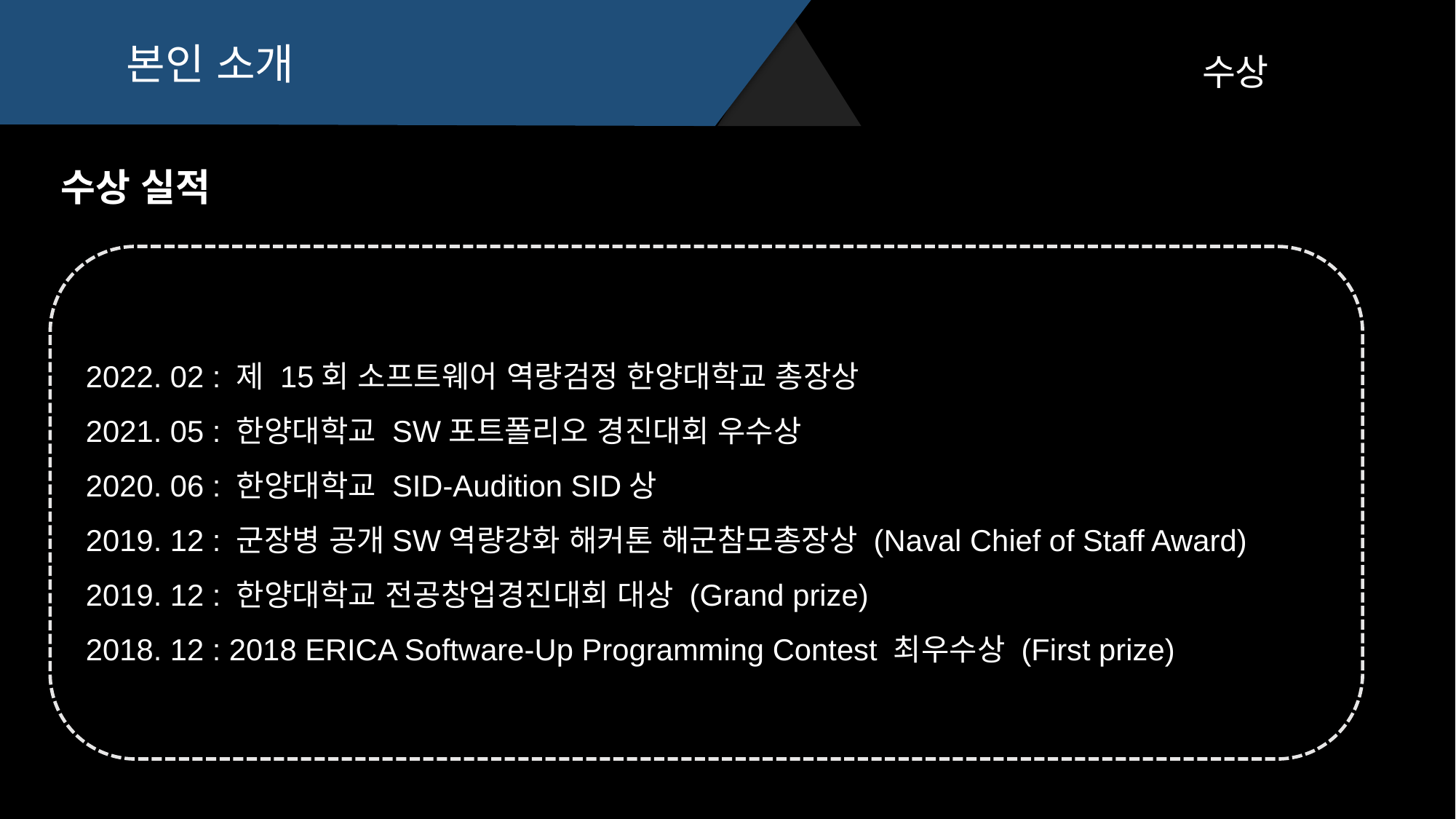

본인 소개
수상
수상 실적
2022. 02 : 제 15회 소프트웨어 역량검정 한양대학교 총장상
2021. 05 : 한양대학교 SW포트폴리오 경진대회 우수상
2020. 06 : 한양대학교 SID-Audition SID상
2019. 12 : 군장병 공개SW역량강화 해커톤 해군참모총장상 (Naval Chief of Staff Award)
2019. 12 : 한양대학교 전공창업경진대회 대상 (Grand prize)
2018. 12 : 2018 ERICA Software-Up Programming Contest 최우수상 (First prize)